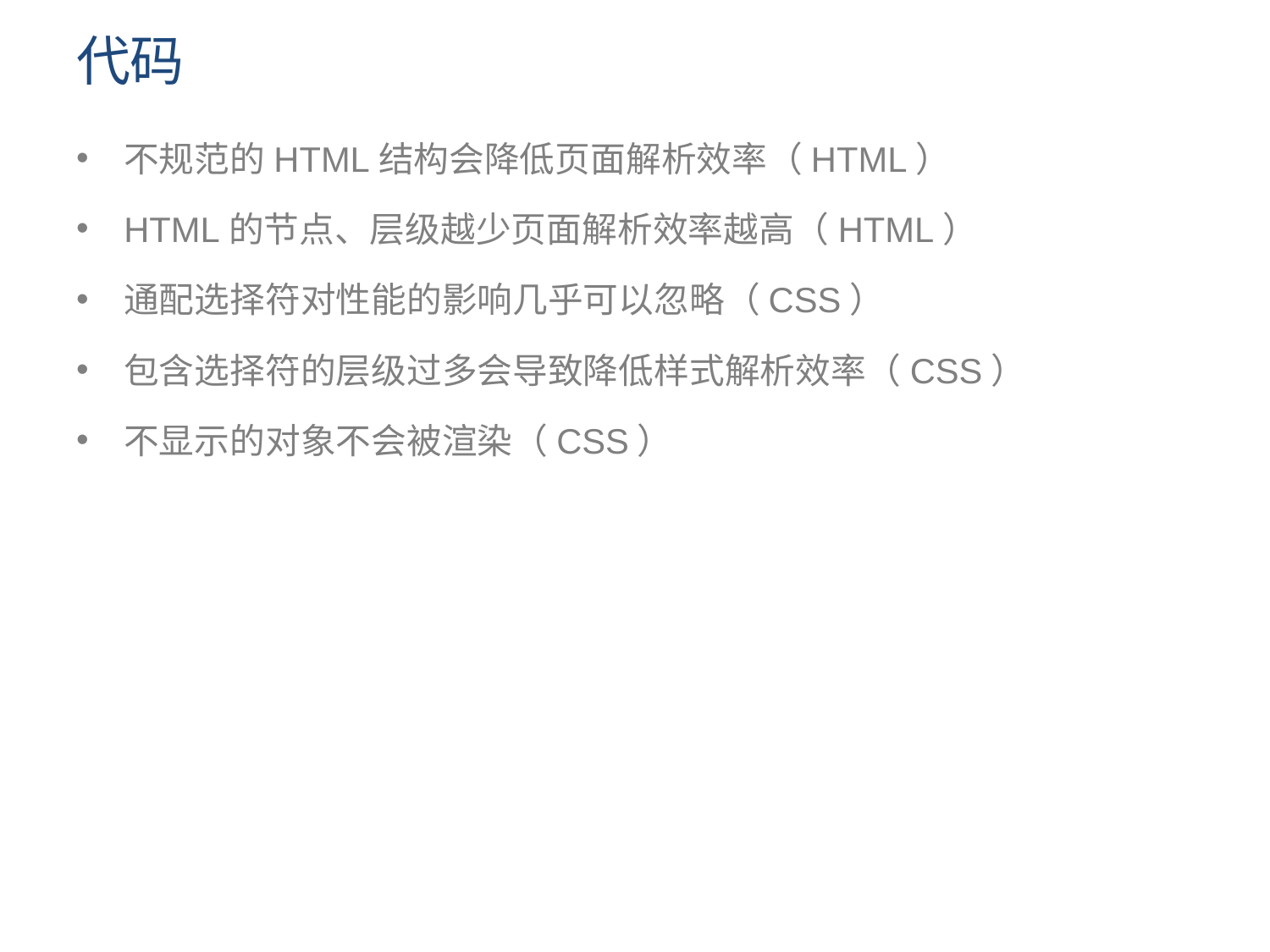

# 代码
不规范的HTML结构会降低页面解析效率（HTML）
HTML的节点、层级越少页面解析效率越高（HTML）
通配选择符对性能的影响几乎可以忽略（CSS）
包含选择符的层级过多会导致降低样式解析效率（CSS）
不显示的对象不会被渲染（CSS）